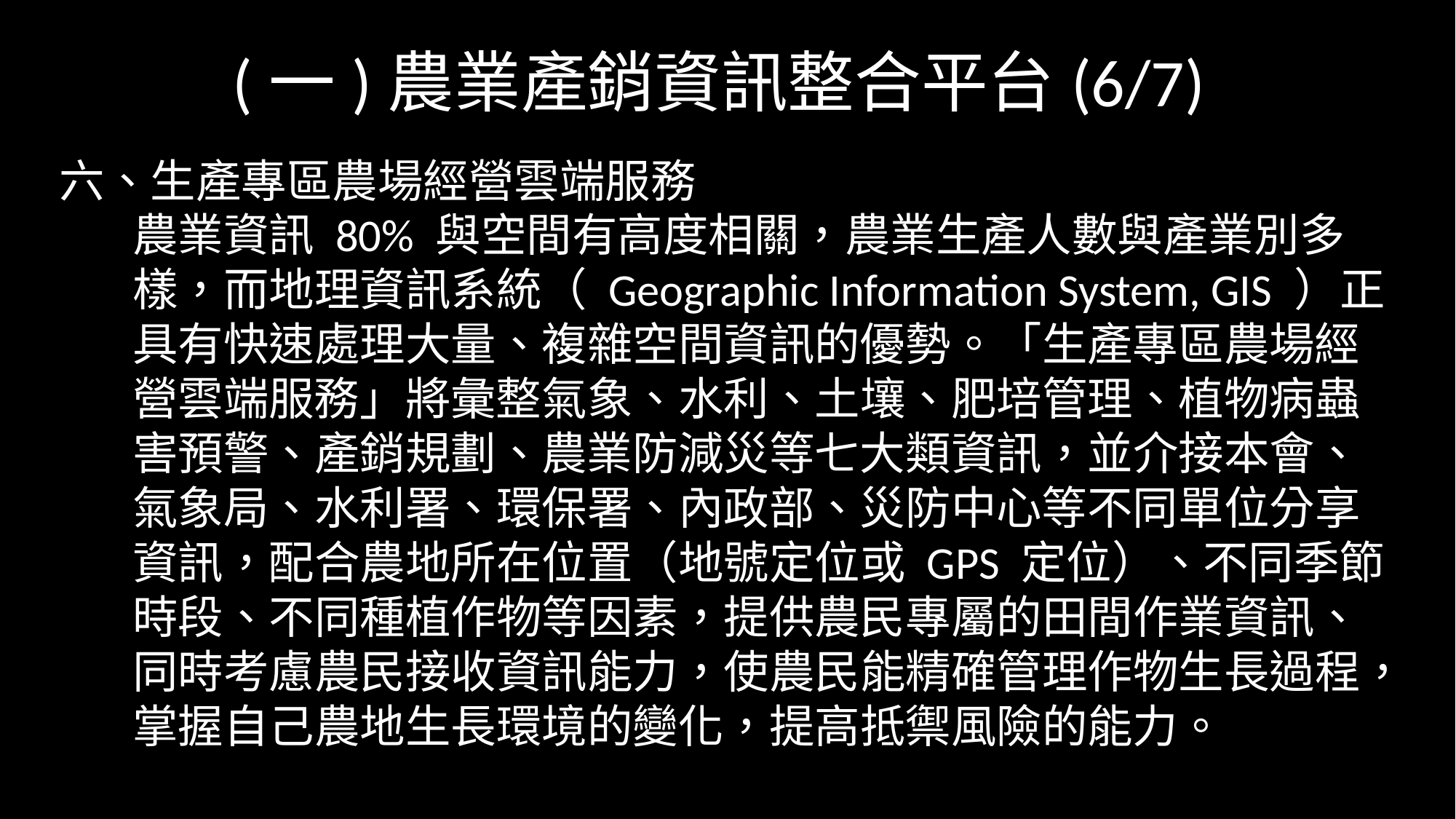

# (一)農業產銷資訊整合平台(6/7)
六、生產專區農場經營雲端服務
農業資訊 80% 與空間有高度相關，農業生產人數與產業別多樣，而地理資訊系統（ Geographic Information System, GIS ）正具有快速處理大量、複雜空間資訊的優勢。「生產專區農場經營雲端服務」將彙整氣象、水利、土壤、肥培管理、植物病蟲害預警、產銷規劃、農業防減災等七大類資訊，並介接本會、氣象局、水利署、環保署、內政部、災防中心等不同單位分享資訊，配合農地所在位置（地號定位或 GPS 定位）、不同季節時段、不同種植作物等因素，提供農民專屬的田間作業資訊、同時考慮農民接收資訊能力，使農民能精確管理作物生長過程，掌握自己農地生長環境的變化，提高抵禦風險的能力。